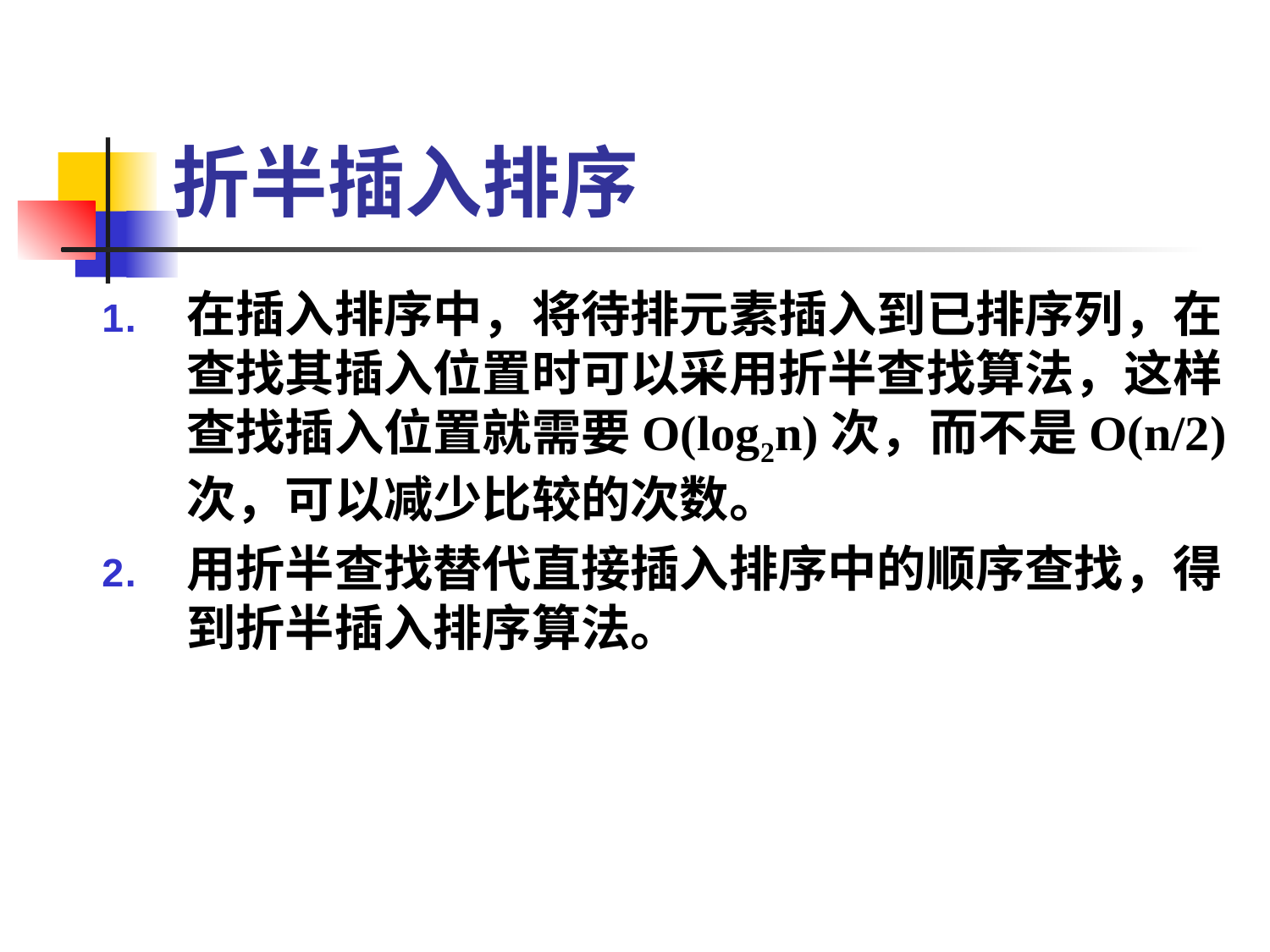

# 折半插入排序
在插入排序中，将待排元素插入到已排序列，在查找其插入位置时可以采用折半查找算法，这样查找插入位置就需要O(log2n)次，而不是O(n/2)次，可以减少比较的次数。
用折半查找替代直接插入排序中的顺序查找，得到折半插入排序算法。
16